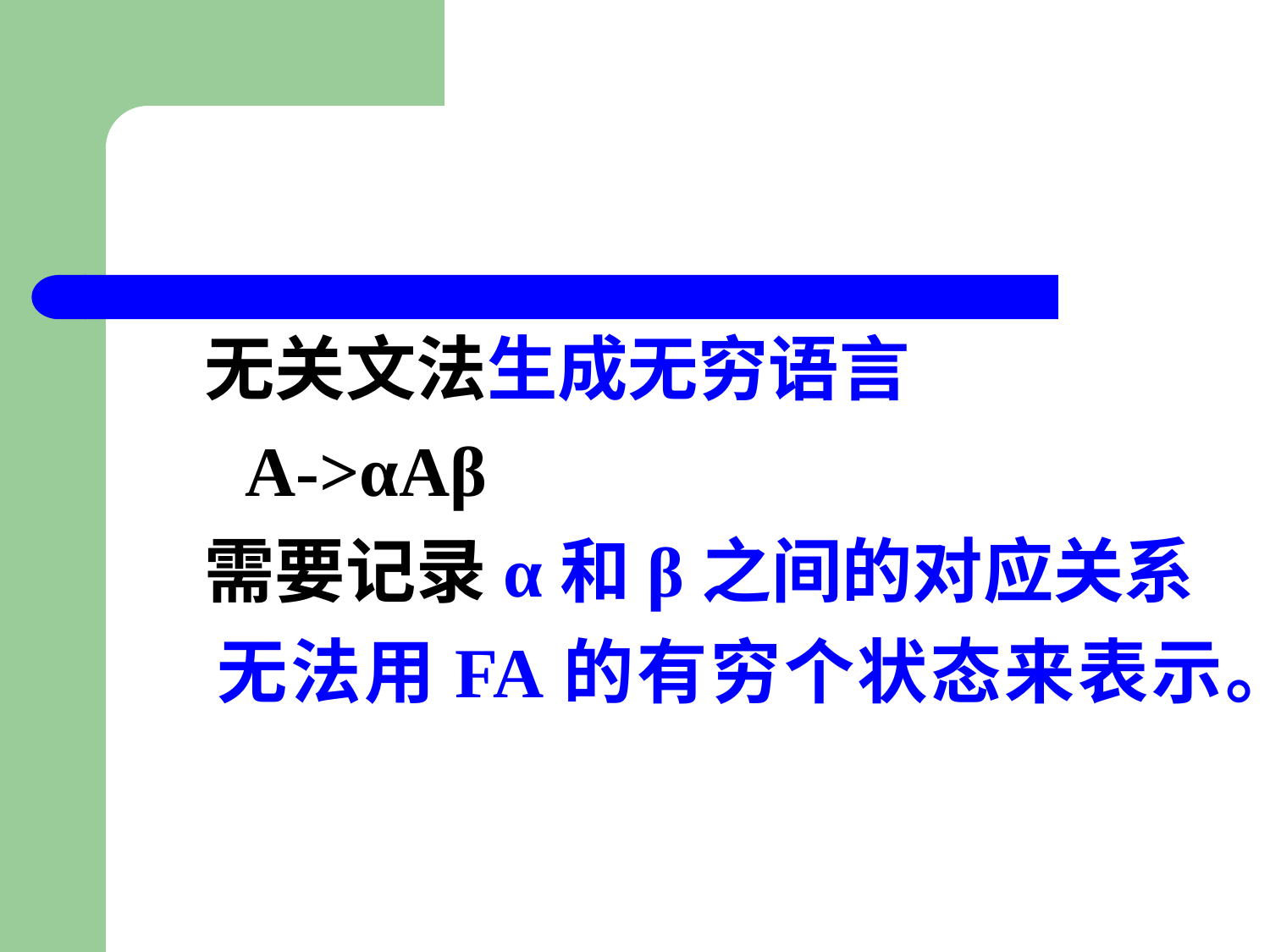

#
   无关文法生成无穷语言
      A->αAβ
   需要记录α和β之间的对应关系
   无法用FA的有穷个状态来表示。